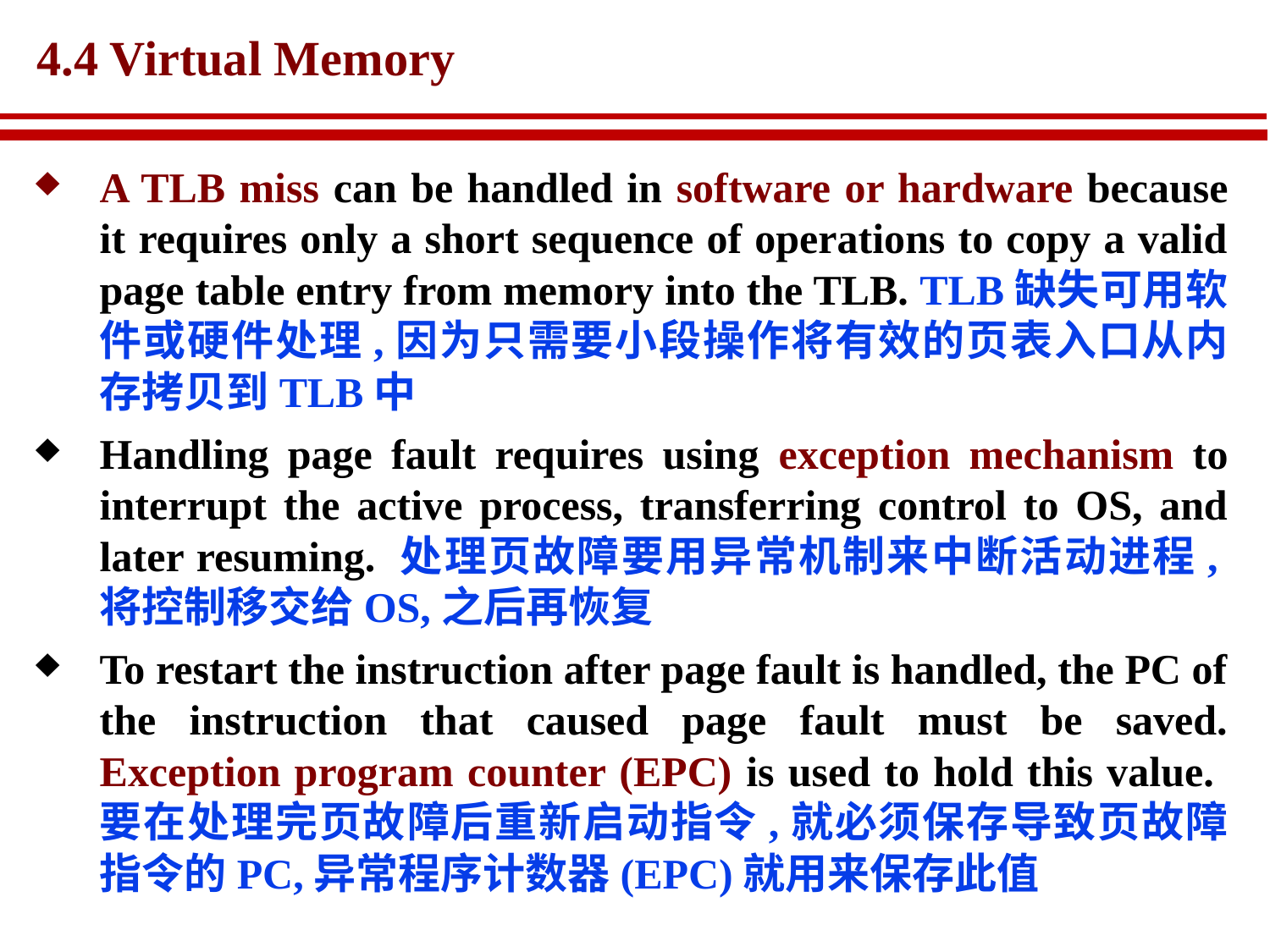

# 4.4 Virtual Memory
A TLB miss can be handled in software or hardware because it requires only a short sequence of operations to copy a valid page table entry from memory into the TLB. TLB缺失可用软件或硬件处理,因为只需要小段操作将有效的页表入口从内存拷贝到TLB中
Handling page fault requires using exception mechanism to interrupt the active process, transferring control to OS, and later resuming. 处理页故障要用异常机制来中断活动进程,将控制移交给OS,之后再恢复
To restart the instruction after page fault is handled, the PC of the instruction that caused page fault must be saved. Exception program counter (EPC) is used to hold this value.  要在处理完页故障后重新启动指令,就必须保存导致页故障指令的PC,异常程序计数器(EPC)就用来保存此值